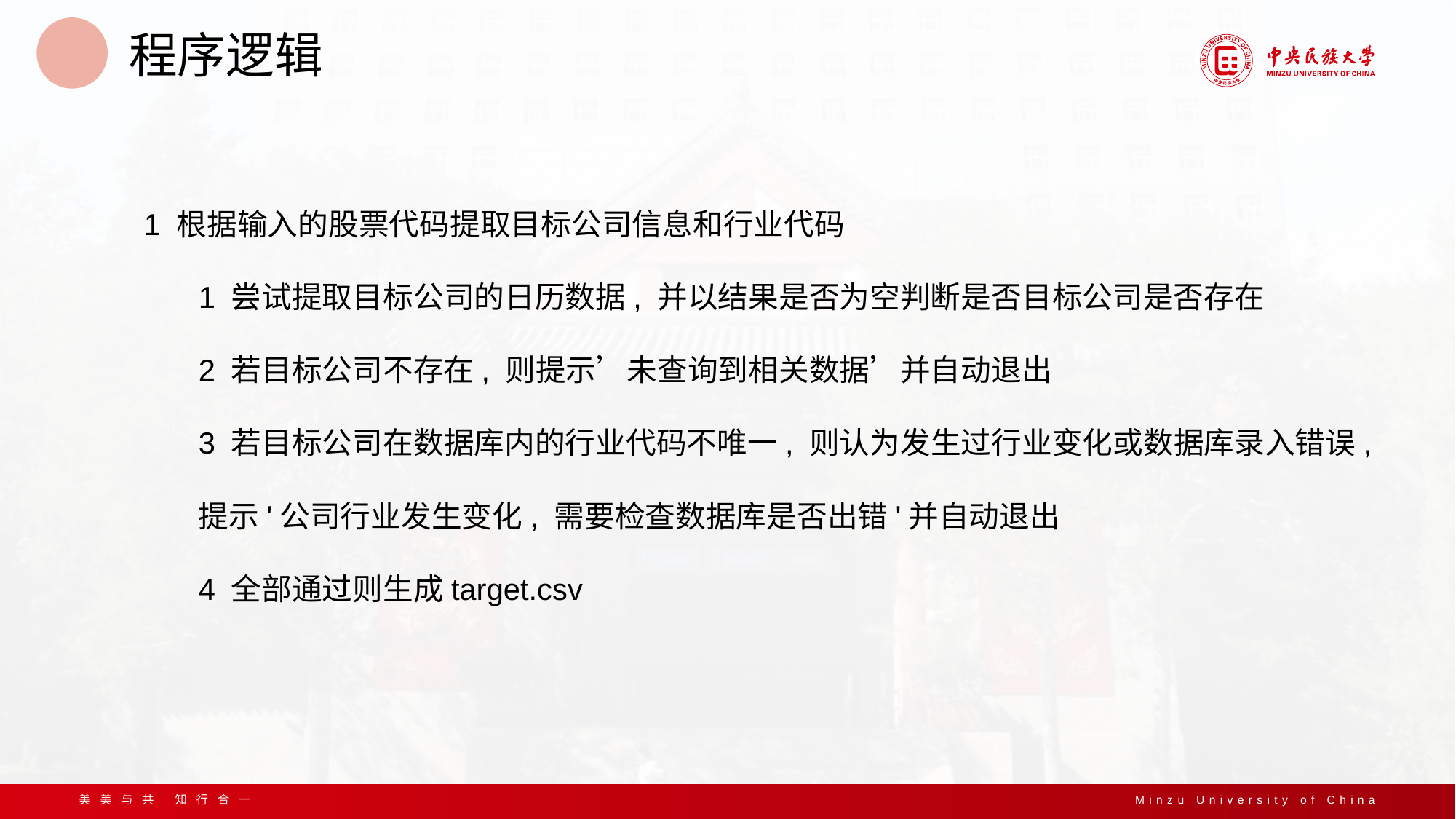

程序逻辑
1 根据输入的股票代码提取目标公司信息和行业代码
	1 尝试提取目标公司的日历数据, 并以结果是否为空判断是否目标公司是否存在
	2 若目标公司不存在, 则提示’未查询到相关数据’并自动退出
	3 若目标公司在数据库内的行业代码不唯一, 则认为发生过行业变化或数据库录入错误,  	提示'公司行业发生变化, 需要检查数据库是否出错'并自动退出
	4 全部通过则生成target.csv
美美与共 知行合一
Minzu University of China